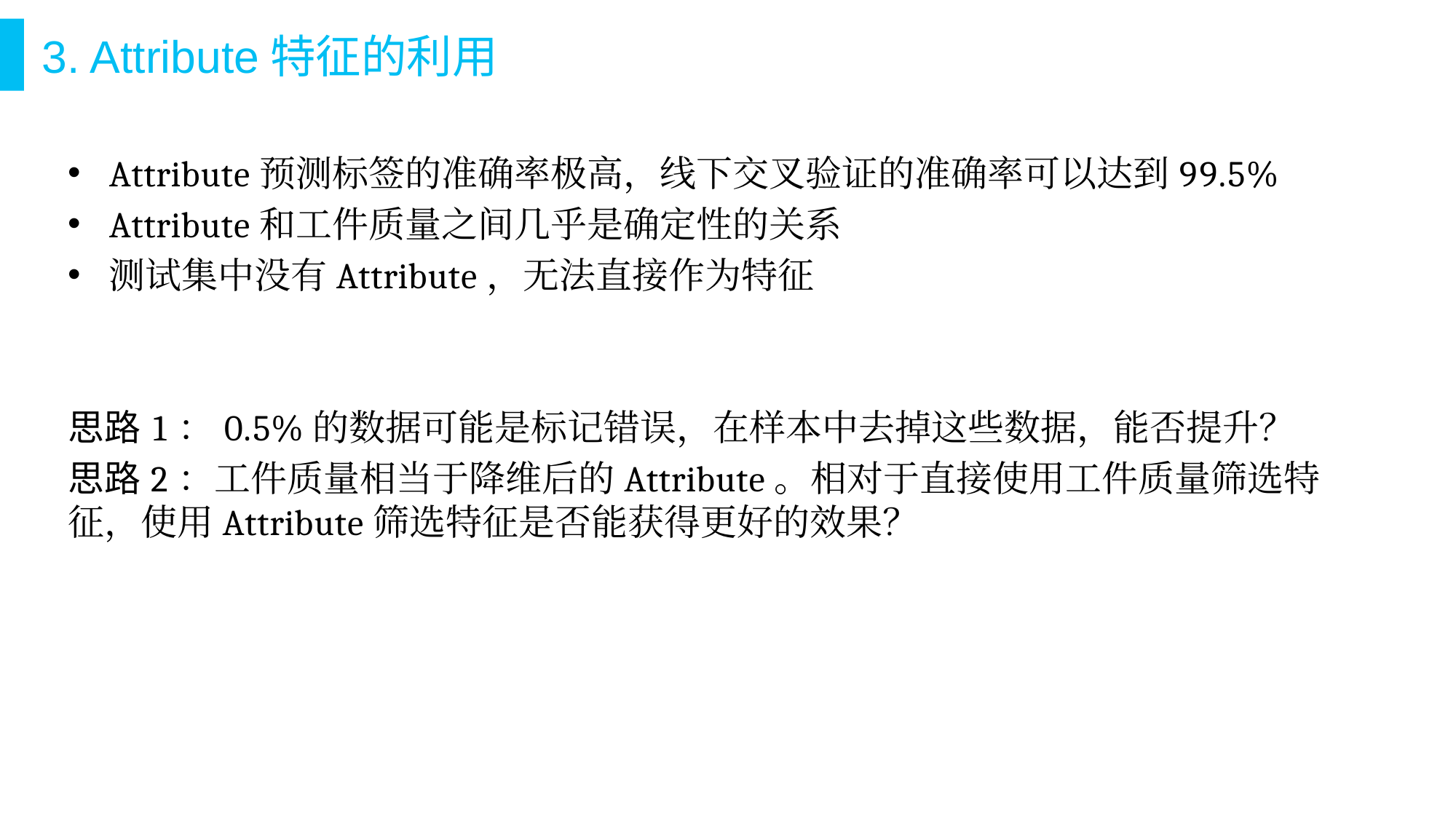

# 3. Attribute特征的利用

Attribute预测标签的准确率极高，线下交叉验证的准确率可以达到99.5%
Attribute和工件质量之间几乎是确定性的关系
测试集中没有Attribute，无法直接作为特征

思路1：0.5%的数据可能是标记错误，在样本中去掉这些数据，能否提升？
思路2：工件质量相当于降维后的Attribute。相对于直接使用工件质量筛选特征，使用Attribute筛选特征是否能获得更好的效果？